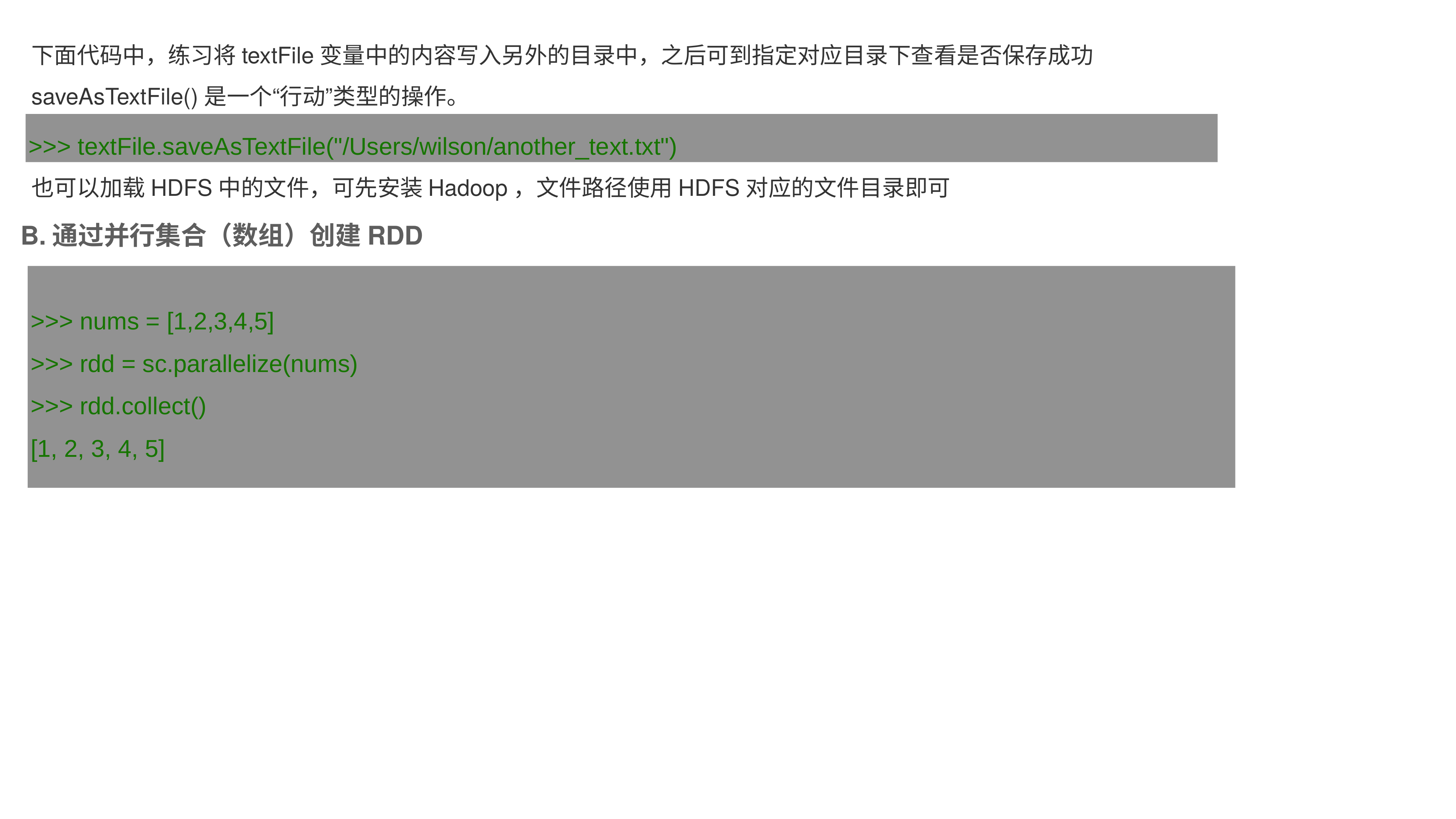

下面代码中，练习将textFile变量中的内容写入另外的目录中，之后可到指定对应目录下查看是否保存成功
saveAsTextFile()是一个“行动”类型的操作。

>>> textFile.saveAsTextFile("/Users/wilson/another_text.txt")
也可以加载HDFS中的文件，可先安装Hadoop，文件路径使用HDFS对应的文件目录即可
B.通过并行集合（数组）创建RDD

>>> nums = [1,2,3,4,5]
>>> rdd = sc.parallelize(nums)
>>> rdd.collect()
[1, 2, 3, 4, 5]